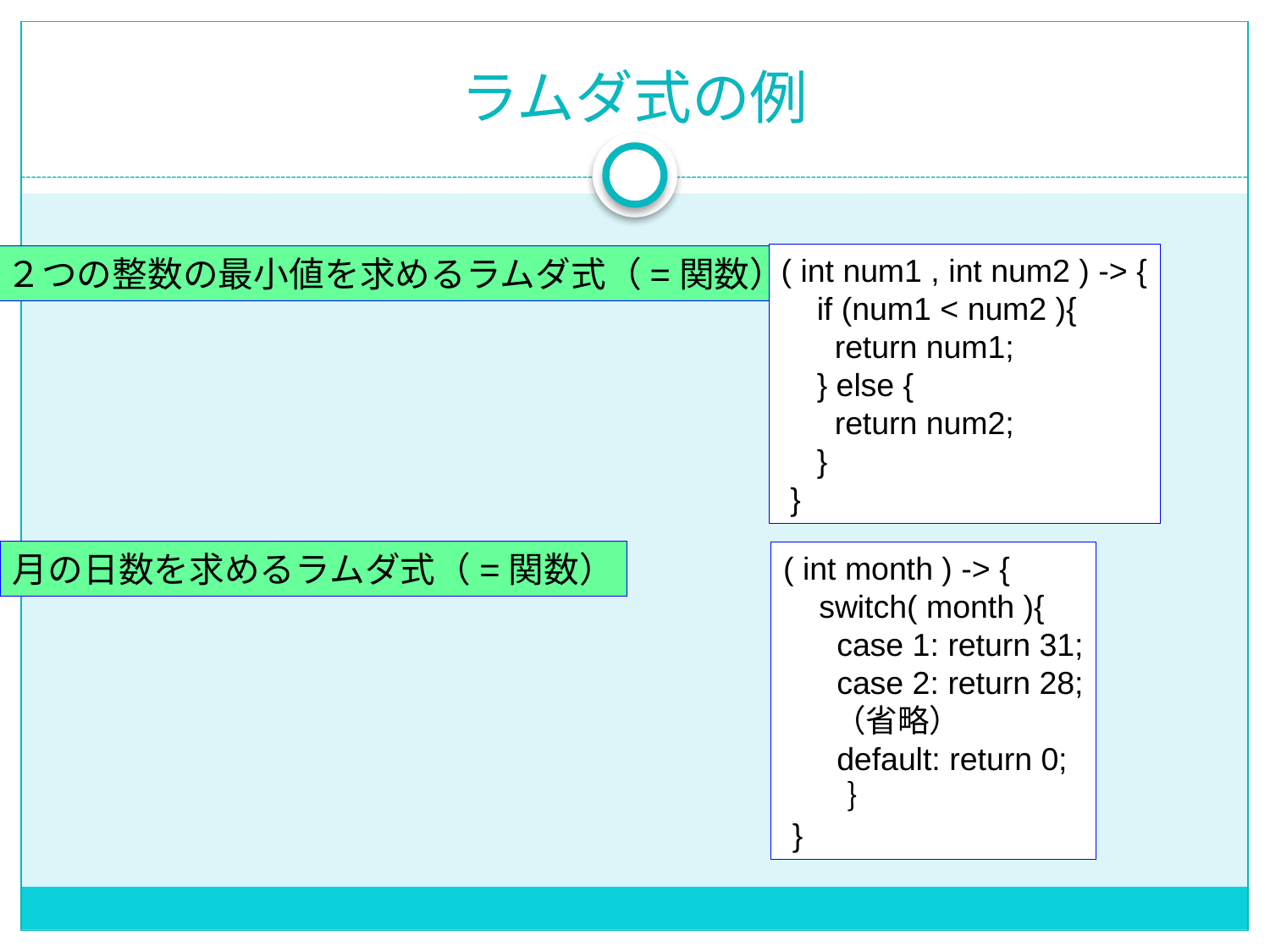

# ラムダ式の例
( int num1 , int num2 ) -> {
    if (num1 < num2 ){
      return num1;
    } else {
      return num2;
    }
 }
２つの整数の最小値を求めるラムダ式（=関数）
月の日数を求めるラムダ式（=関数）
( int month ) -> {
    switch( month ){
      case 1: return 31;
      case 2: return 28;
      （省略）
      default: return 0;
　　｝
 }